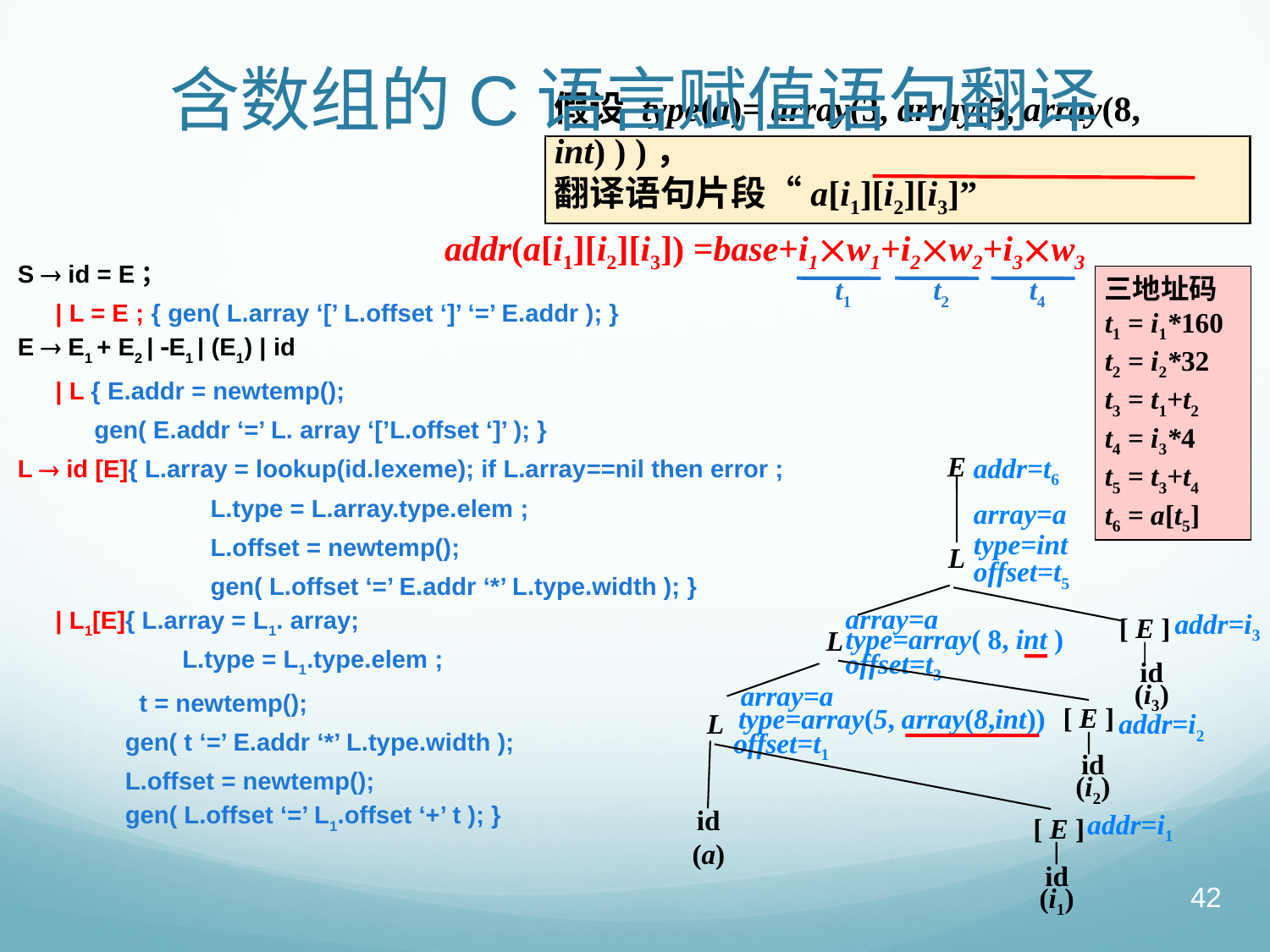

# 含数组的C语言赋值语句翻译
假设 type(a)= array(3, array(5, array(8, int) ) )，
翻译语句片段“a[i1][i2][i3]”

S → id = E；
	| L = E ; { gen( L.array ‘[’ L.offset ‘]’ ‘=’ E.addr ); }
E → E1 + E2 | −E1 | (E1) | id
 	| L { E.addr = newtemp();
           gen( E.addr ‘=’ L. array ‘[’L.offset ‘]’ ); }
L → id [E]{ L.array = lookup(id.lexeme); if L.array==nil then error ;
		    L.type = L.array.type.elem ;
		    L.offset = newtemp();
 	         	    gen( L.offset ‘=’ E.addr ‘*’ L.type.width ); }
	| L1[E]{ L.array = L1. array;
		L.type = L1.type.elem ;
	            t = newtemp();
 	          gen( t ‘=’ E.addr ‘*’ L.type.width );
	          L.offset = newtemp();
	          gen( L.offset ‘=’ L1.offset ‘+’ t ); }
addr(a[i1][i2][i3]) =base+i1×w1+i2×w2+i3×w3
t1
t2
t4
三地址码
t1 = i1*160
t2 = i2*32
t3 = t1+t2
t4 = i3*4
t5 = t3+t4
t6 = a[t5]

E

L

[ E ]
L

id
(i3)
[ E ]
L

id
(i2)
id
(a)
[ E ]

id
(i1)
addr=t6
array=a
type=int
offset=t5
array=a
addr=i3
type=array( 8, int )
offset=t3

array=a
type=array(5, array(8,int))
addr=i2
offset=t1

addr=i1
42